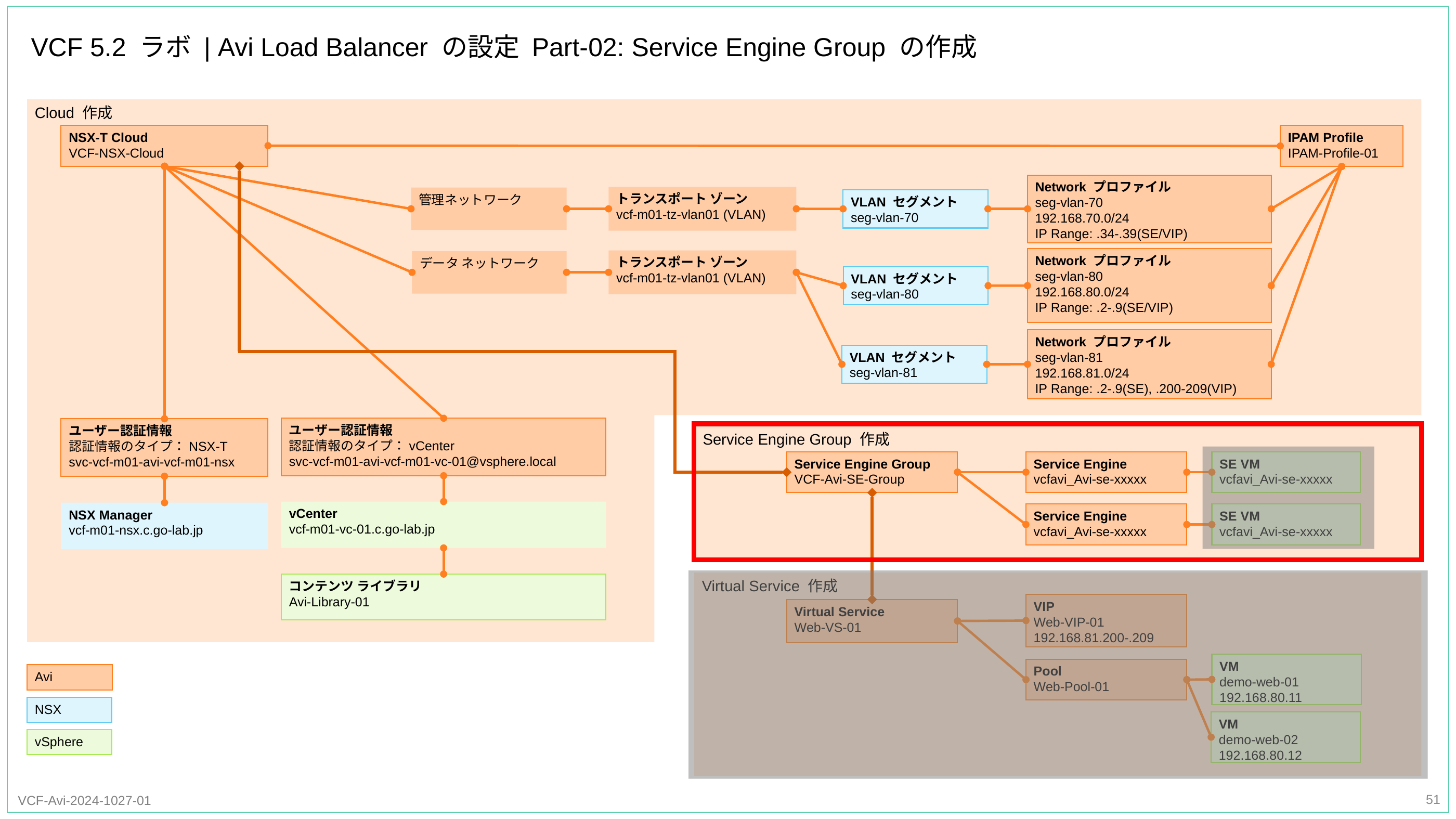

# VCF 5.2 ラボ | Avi Load Balancer の設定 Part-02: Service Engine Group の作成

51